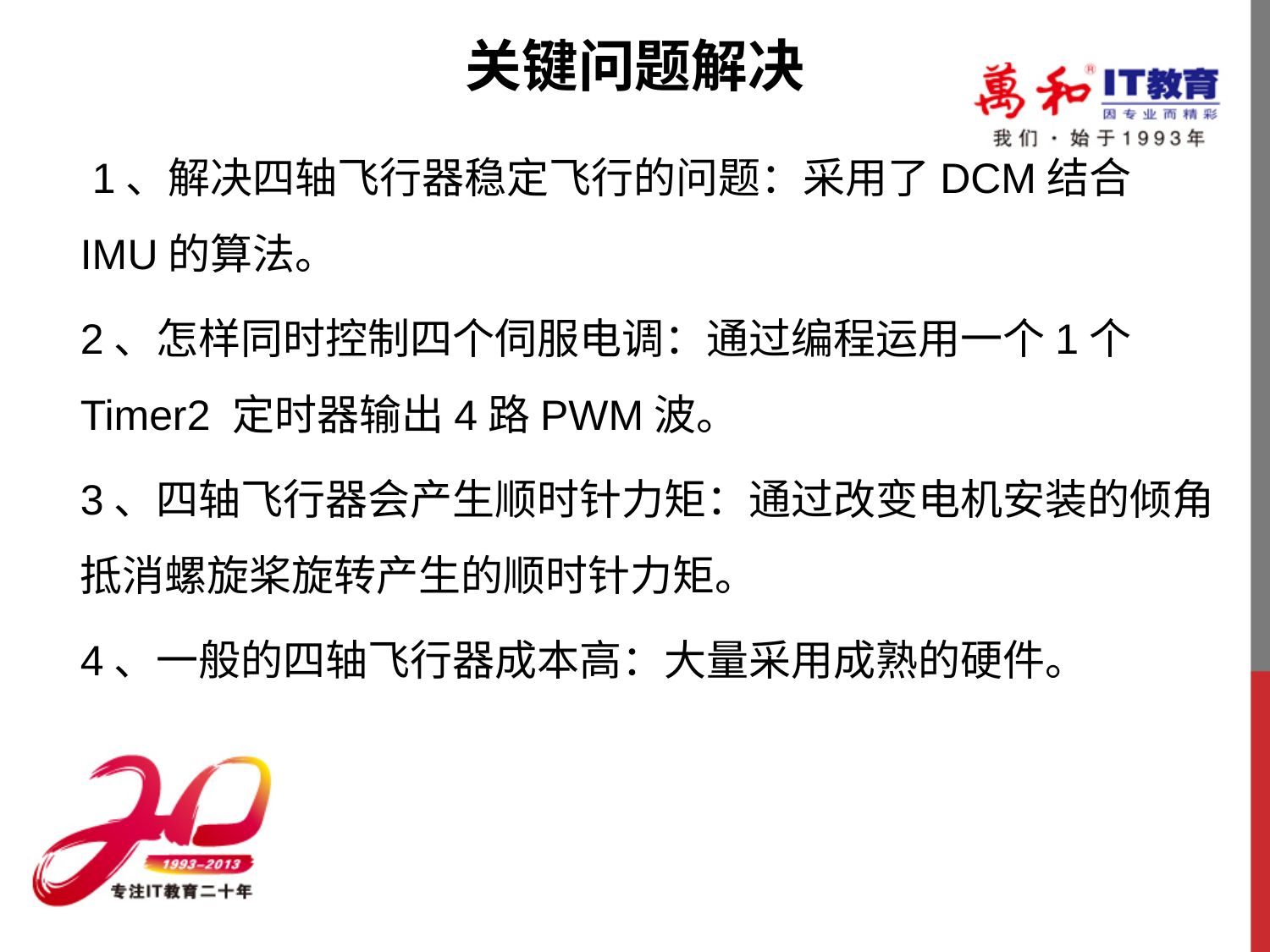

# 关键问题解决
	 1、解决四轴飞行器稳定飞行的问题：采用了DCM结合IMU的算法。
	2、怎样同时控制四个伺服电调：通过编程运用一个1个Timer2 定时器输出4路PWM波。
	3、四轴飞行器会产生顺时针力矩：通过改变电机安装的倾角抵消螺旋桨旋转产生的顺时针力矩。
	4、一般的四轴飞行器成本高：大量采用成熟的硬件。